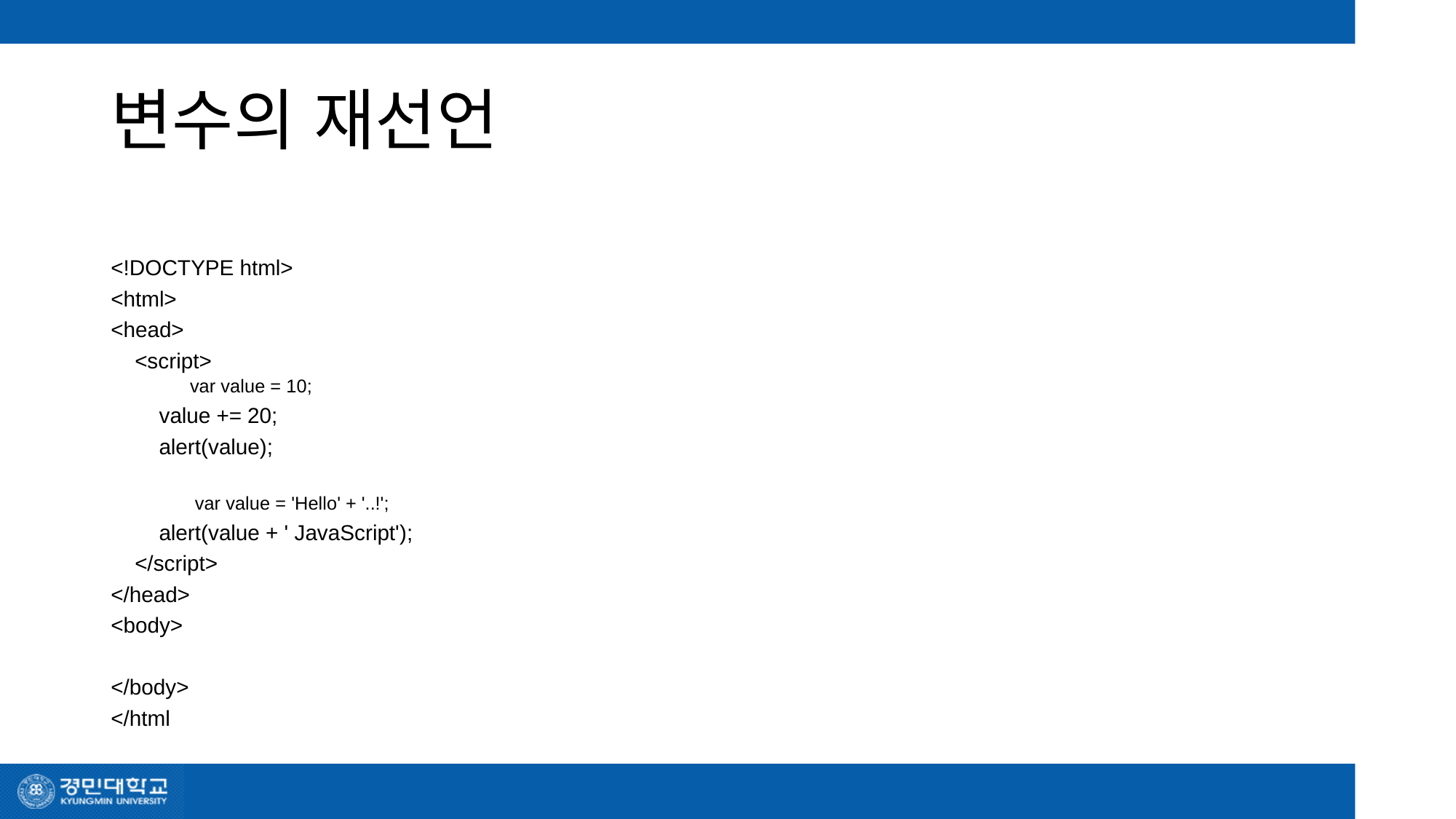

# 변수의 재선언

<!DOCTYPE html>
<html>
<head>
    <script>
    var value = 10;
        value += 20;
        alert(value);

     var value = 'Hello' + '..!';
        alert(value + ' JavaScript');
    </script>
</head>
<body>

</body>
</html